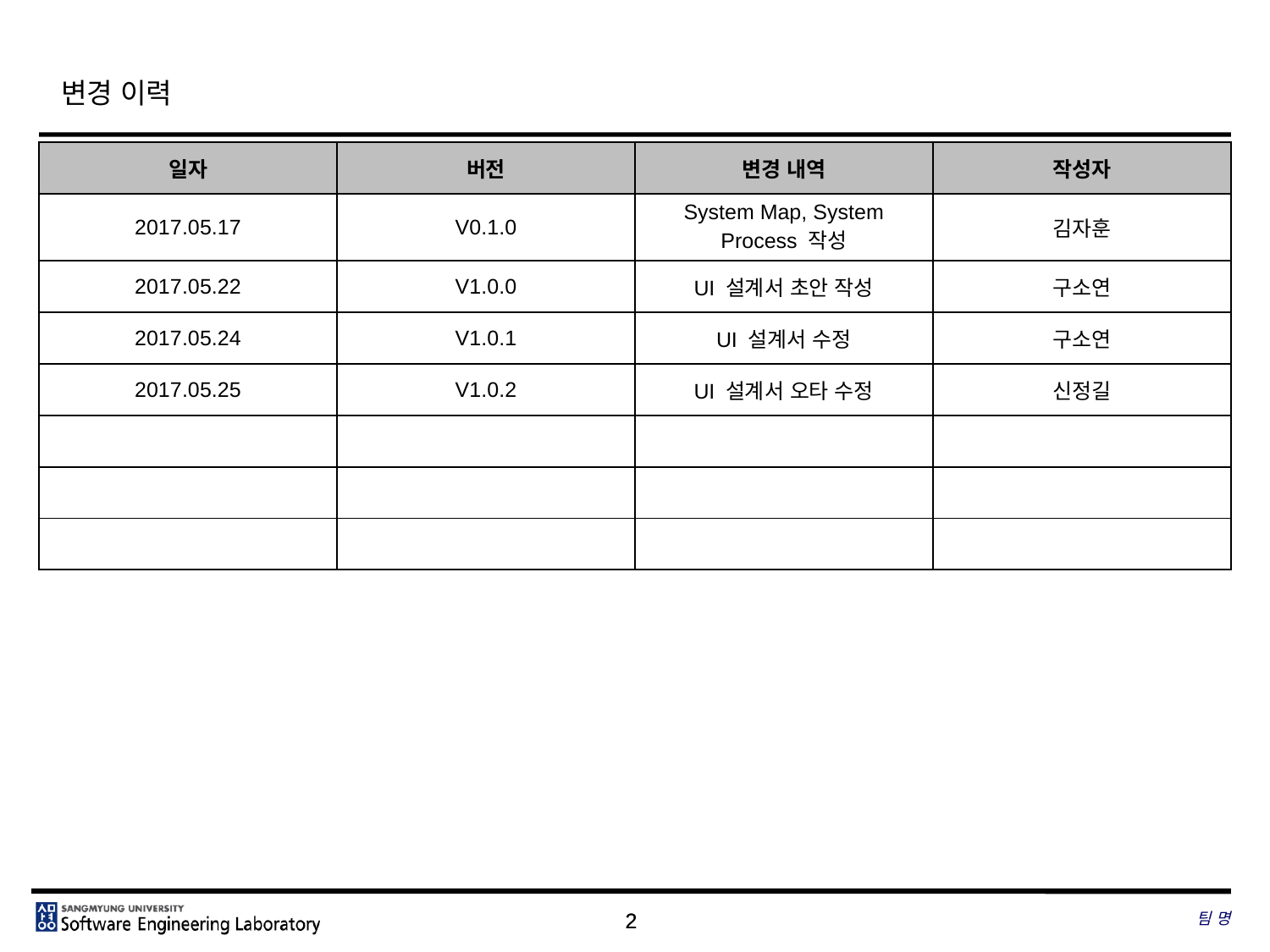

# 변경 이력
| 일자 | 버전 | 변경 내역 | 작성자 |
| --- | --- | --- | --- |
| 2017.05.17 | V0.1.0 | System Map, System Process 작성 | 김자훈 |
| 2017.05.22 | V1.0.0 | UI 설계서 초안 작성 | 구소연 |
| 2017.05.24 | V1.0.1 | UI 설계서 수정 | 구소연 |
| 2017.05.25 | V1.0.2 | UI 설계서 오타 수정 | 신정길 |
|  |  |  |  |
|  |  |  |  |
|  |  |  |  |
팀 명